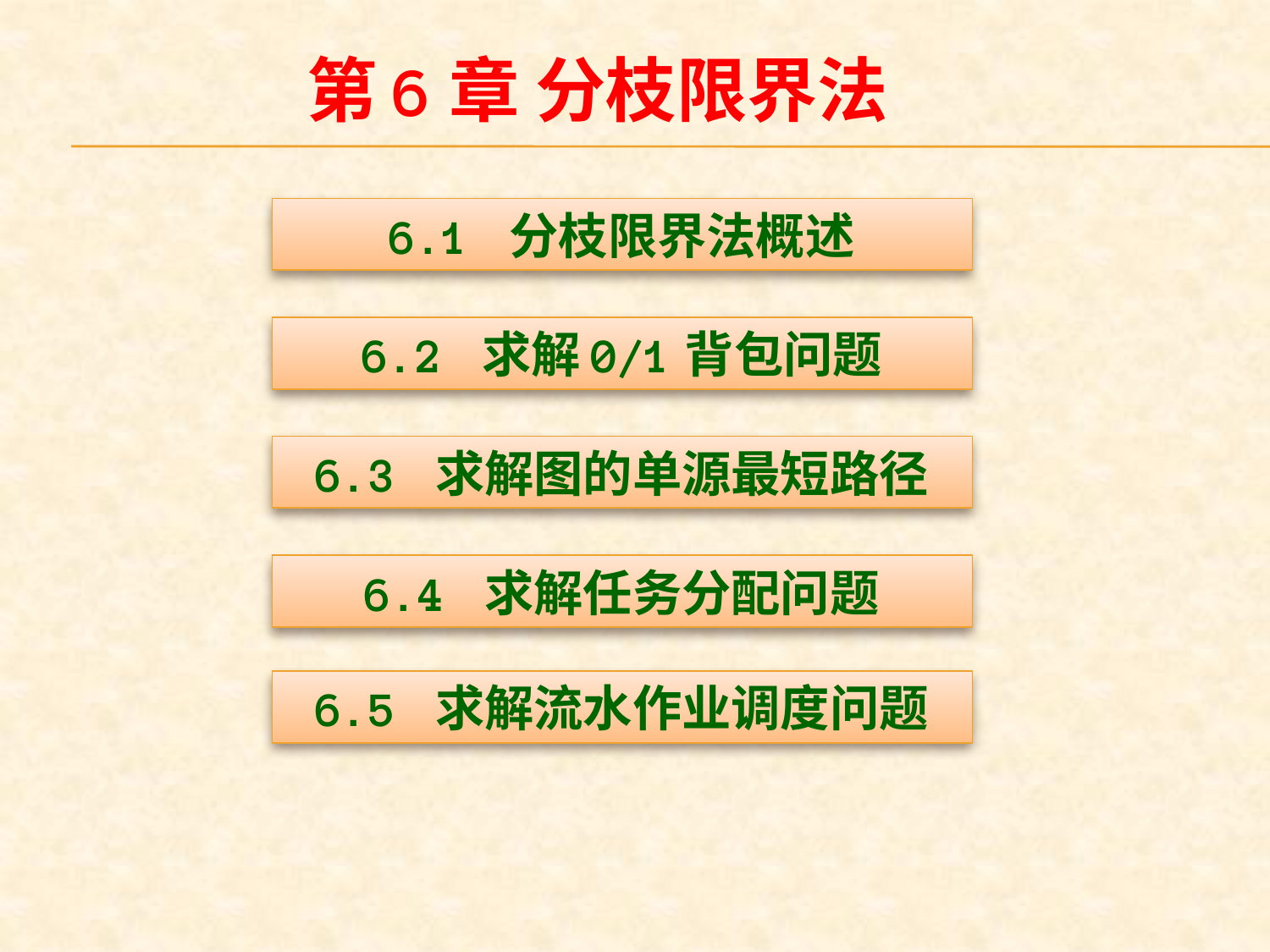

第6章 分枝限界法
6.1 分枝限界法概述
6.2 求解0/1背包问题
6.3 求解图的单源最短路径
6.4 求解任务分配问题
6.5 求解流水作业调度问题